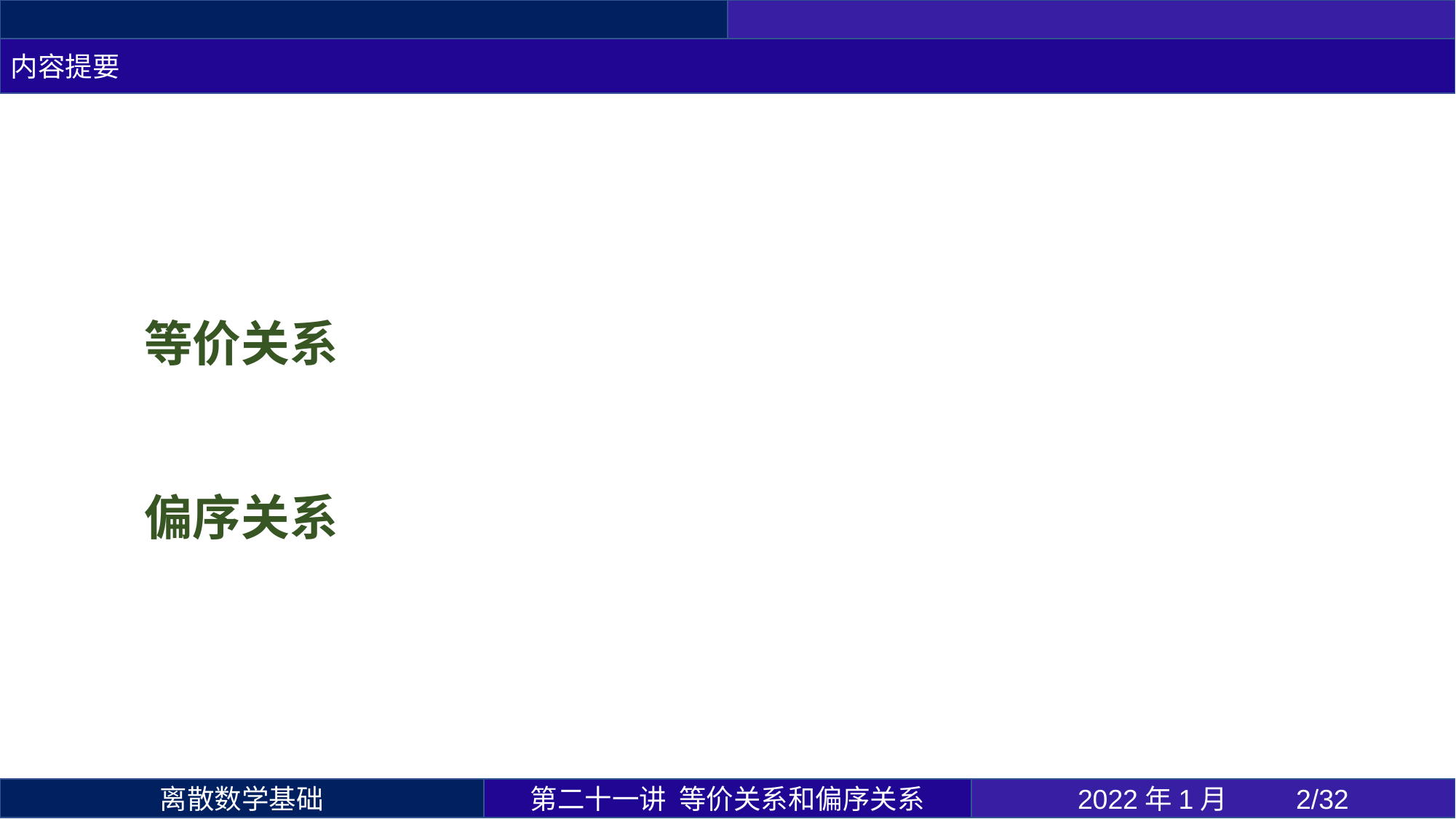

内容提要
等价关系
偏序关系
第二十一讲  等价关系和偏序关系
2022年1月 	2/32
离散数学基础